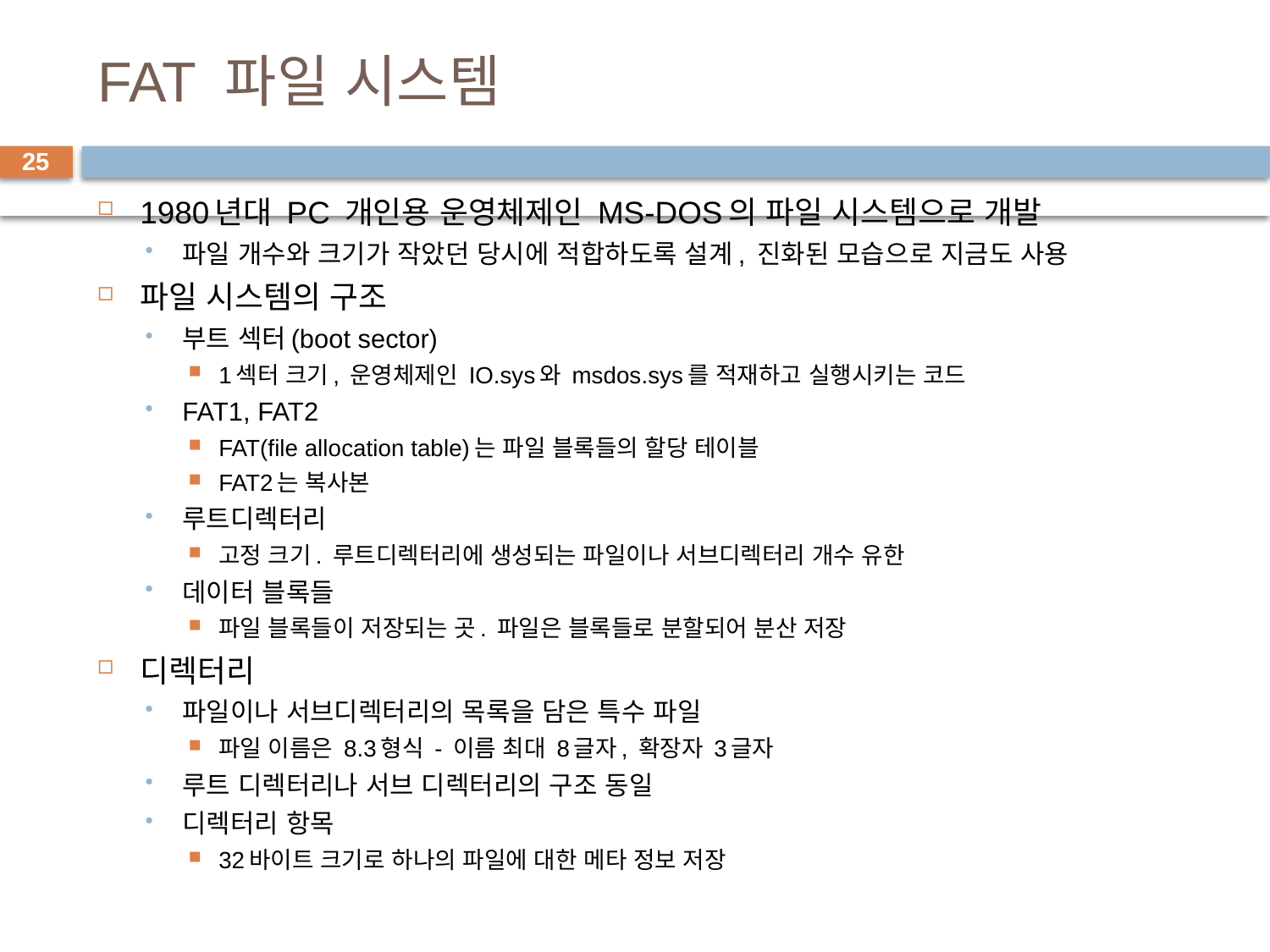

# FAT 파일 시스템
25
1980년대 PC 개인용 운영체제인 MS-DOS의 파일 시스템으로 개발
파일 개수와 크기가 작았던 당시에 적합하도록 설계, 진화된 모습으로 지금도 사용
파일 시스템의 구조
부트 섹터(boot sector)
1섹터 크기, 운영체제인 IO.sys와 msdos.sys를 적재하고 실행시키는 코드
FAT1, FAT2
FAT(file allocation table)는 파일 블록들의 할당 테이블
FAT2는 복사본
루트디렉터리
고정 크기. 루트디렉터리에 생성되는 파일이나 서브디렉터리 개수 유한
데이터 블록들
파일 블록들이 저장되는 곳. 파일은 블록들로 분할되어 분산 저장
디렉터리
파일이나 서브디렉터리의 목록을 담은 특수 파일
파일 이름은 8.3형식 - 이름 최대 8글자, 확장자 3글자
루트 디렉터리나 서브 디렉터리의 구조 동일
디렉터리 항목
32바이트 크기로 하나의 파일에 대한 메타 정보 저장